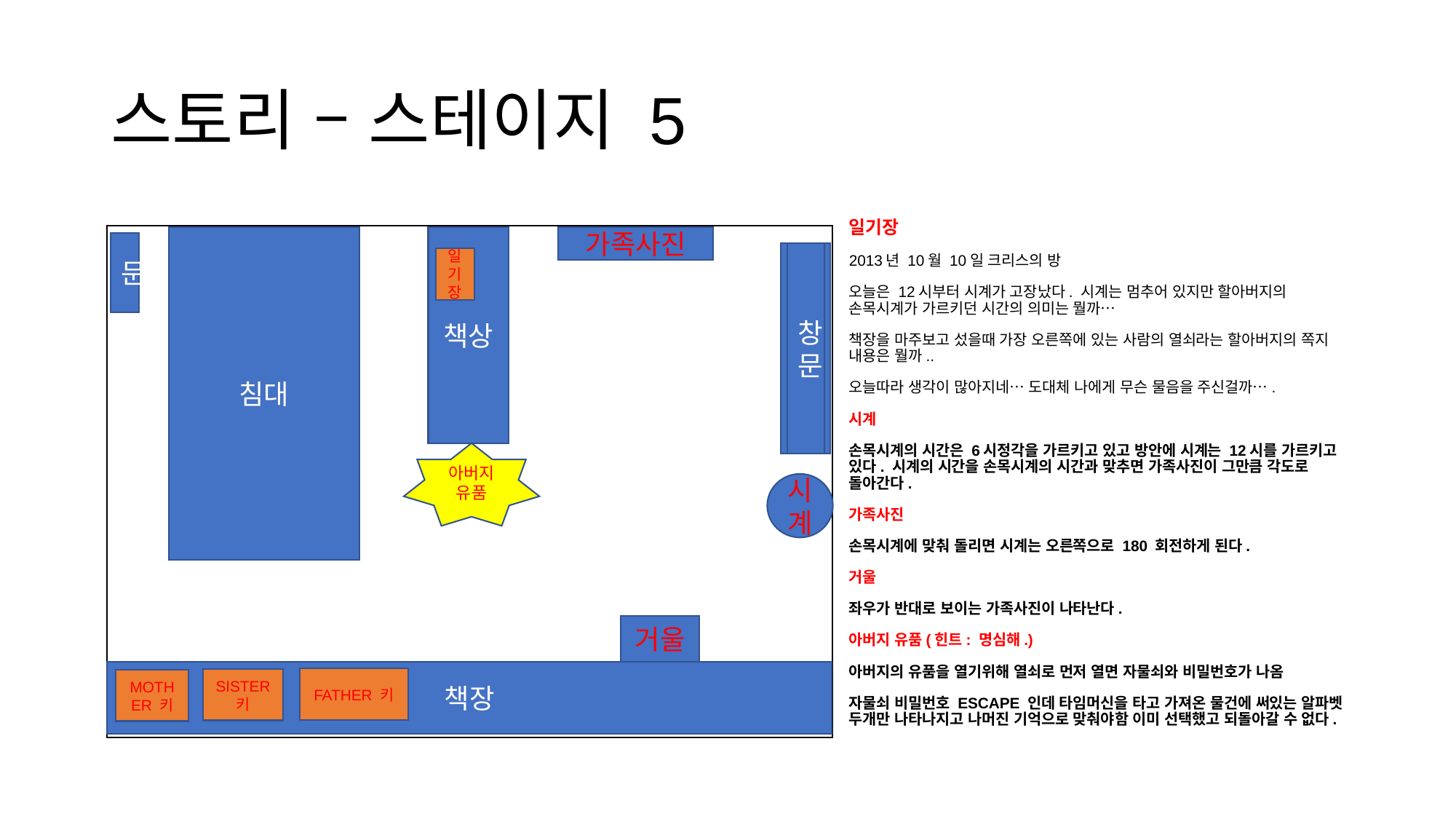

# 스토리 – 스테이지 5
일기장
2013년 10월 10일 크리스의 방
오늘은 12시부터 시계가 고장났다. 시계는 멈추어 있지만 할아버지의 손목시계가 가르키던 시간의 의미는 뭘까…
책장을 마주보고 섰을때 가장 오른쪽에 있는 사람의 열쇠라는 할아버지의 쪽지 내용은 뭘까..
오늘따라 생각이 많아지네… 도대체 나에게 무슨 물음을 주신걸까….
시계
손목시계의 시간은 6시정각을 가르키고 있고 방안에 시계는 12시를 가르키고 있다. 시계의 시간을 손목시계의 시간과 맞추면 가족사진이 그만큼 각도로 돌아간다.
가족사진
손목시계에 맞춰 돌리면 시계는 오른쪽으로 180 회전하게 된다.
거울
좌우가 반대로 보이는 가족사진이 나타난다.
아버지 유품(힌트: 명심해.)
아버지의 유품을 열기위해 열쇠로 먼저 열면 자물쇠와 비밀번호가 나옴
자물쇠 비밀번호 ESCAPE 인데 타임머신을 타고 가져온 물건에 써있는 알파벳 두개만 나타나지고 나머진 기억으로 맞춰야함 이미 선택했고 되돌아갈 수 없다.

침대
가족사진
책상
문
창문
일기장
아버지유품
시계
거울
책장
FATHER 키
SISTER 키
MOTHER 키